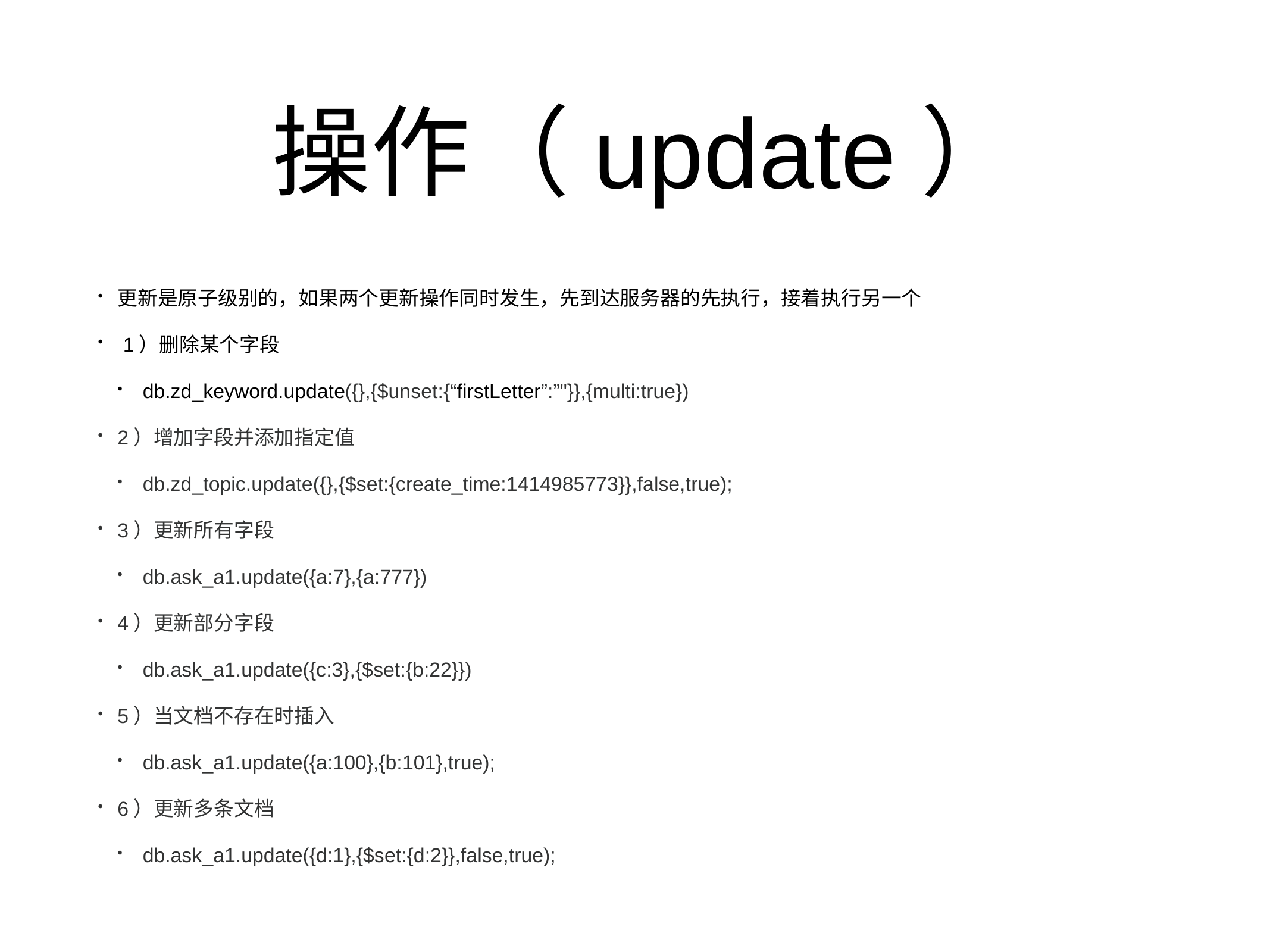

# 操作（update）
更新是原子级别的，如果两个更新操作同时发生，先到达服务器的先执行，接着执行另一个
 1）删除某个字段
 db.zd_keyword.update({},{$unset:{“firstLetter”:”"}},{multi:true})
2）增加字段并添加指定值
 db.zd_topic.update({},{$set:{create_time:1414985773}},false,true);
3）更新所有字段
 db.ask_a1.update({a:7},{a:777})
4）更新部分字段
 db.ask_a1.update({c:3},{$set:{b:22}})
5）当文档不存在时插入
 db.ask_a1.update({a:100},{b:101},true);
6）更新多条文档
 db.ask_a1.update({d:1},{$set:{d:2}},false,true);